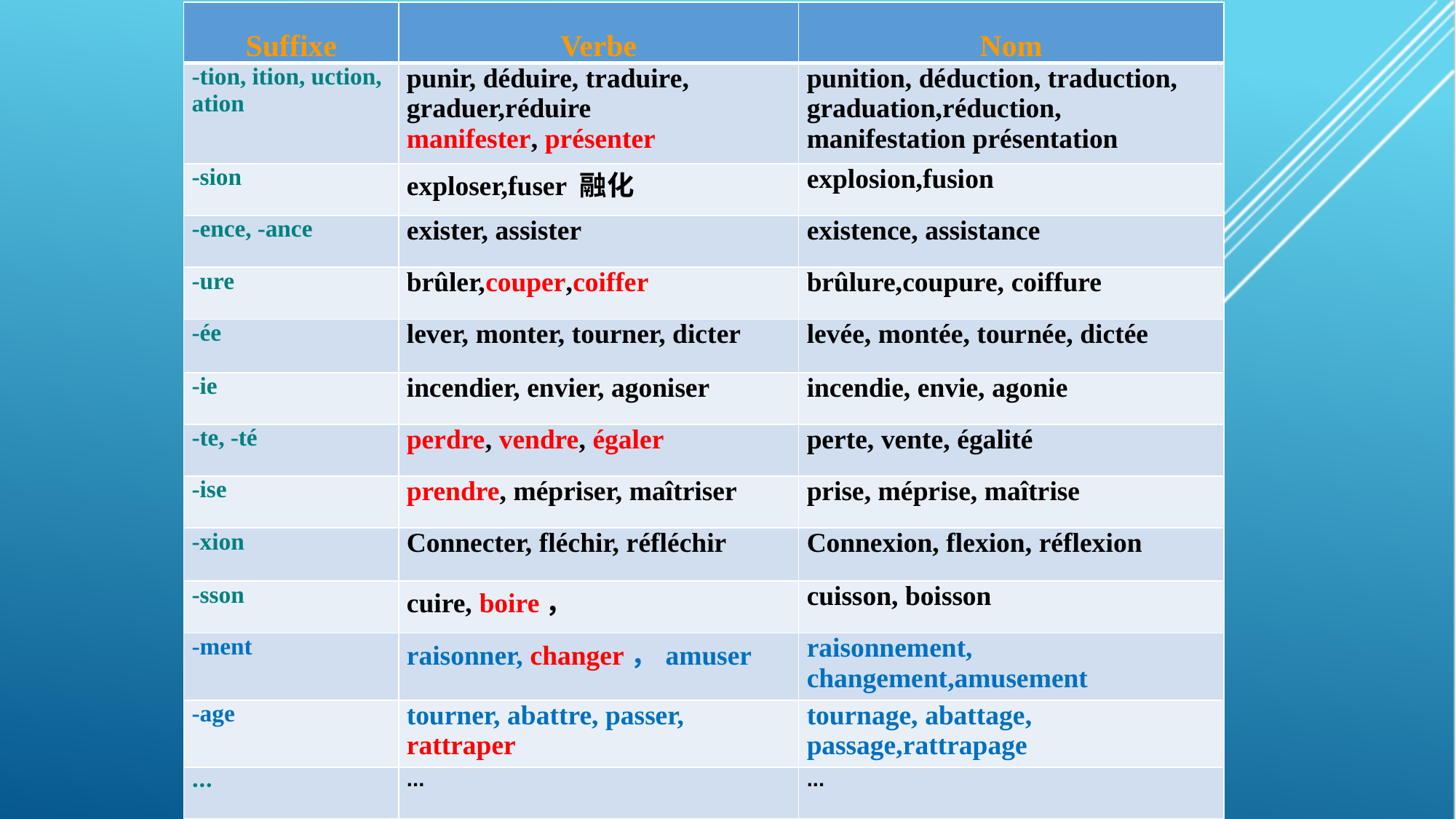

| Suffixe | Verbe | Nom |
| --- | --- | --- |
| -tion, ition, uction, ation | punir, déduire, traduire, graduer,réduire manifester, présenter | punition, déduction, traduction, graduation,réduction, manifestation présentation |
| -sion | exploser,fuser 融化 | explosion,fusion |
| -ence, -ance | exister, assister | existence, assistance |
| -ure | brûler,couper,coiffer | brûlure,coupure, coiffure |
| -ée | lever, monter, tourner, dicter | levée, montée, tournée, dictée |
| -ie | incendier, envier, agoniser | incendie, envie, agonie |
| -te, -té | perdre, vendre, égaler | perte, vente, égalité |
| -ise | prendre, mépriser, maîtriser | prise, méprise, maîtrise |
| -xion | Connecter, fléchir, réfléchir | Connexion, flexion, réflexion |
| -sson | cuire, boire， | cuisson, boisson |
| -ment | raisonner, changer，amuser | raisonnement, changement,amusement |
| -age | tourner, abattre, passer, rattraper | tournage, abattage, passage,rattrapage |
| ... | ... | ... |
#